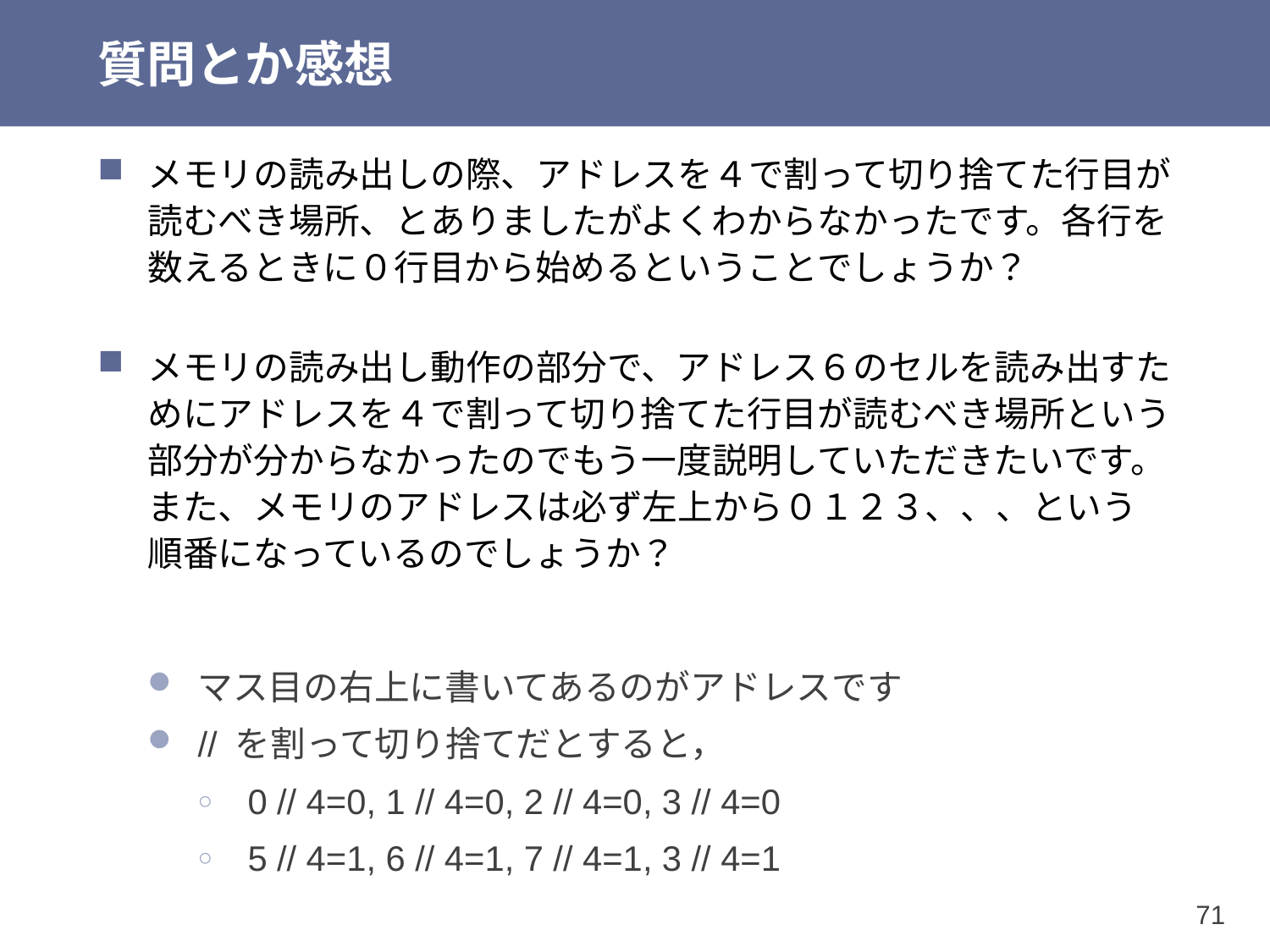

# 質問とか感想
メモリの読み出しの際、アドレスを４で割って切り捨てた行目が読むべき場所、とありましたがよくわからなかったです。各行を数えるときに０行目から始めるということでしょうか？
メモリの読み出し動作の部分で、アドレス６のセルを読み出すためにアドレスを４で割って切り捨てた行目が読むべき場所という部分が分からなかったのでもう一度説明していただきたいです。また、メモリのアドレスは必ず左上から０１２３、、、という順番になっているのでしょうか？

マス目の右上に書いてあるのがアドレスです
// を割って切り捨てだとすると，
0 // 4=0, 1 // 4=0, 2 // 4=0, 3 // 4=0
5 // 4=1, 6 // 4=1, 7 // 4=1, 3 // 4=1